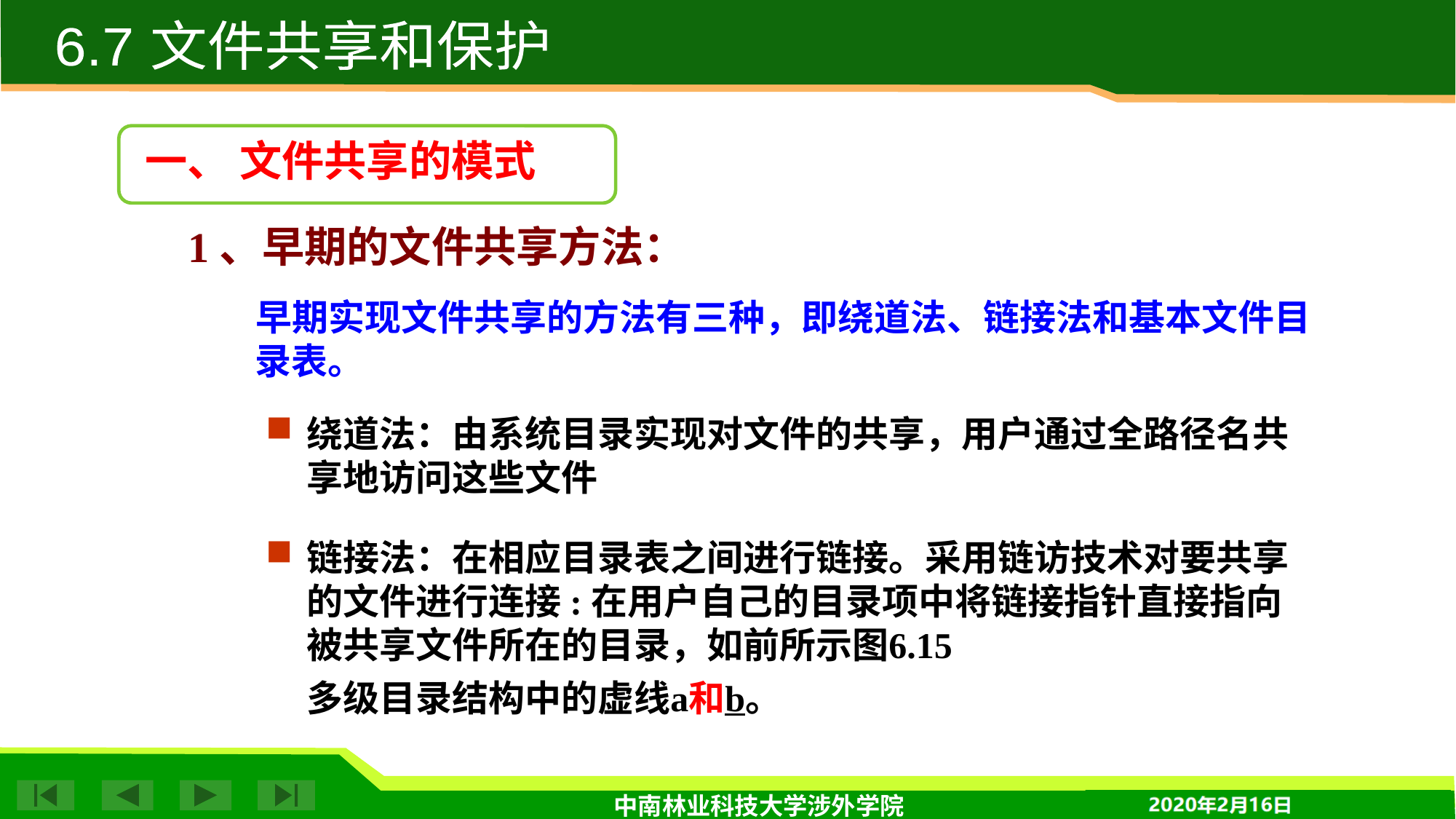

6.7 文件共享和保护

一、 文件共享的模式
1、早期的文件共享方法：
    早期实现文件共享的方法有三种，即绕道法、链接法和基本文件目录表。
绕道法：由系统目录实现对文件的共享，用户通过全路径名共享地访问这些文件
链接法：在相应目录表之间进行链接。采用链访技术对要共享的文件进行连接:在用户自己的目录项中将链接指针直接指向被共享文件所在的目录，如前所示图6.15多级目录结构中的虚线a和b。